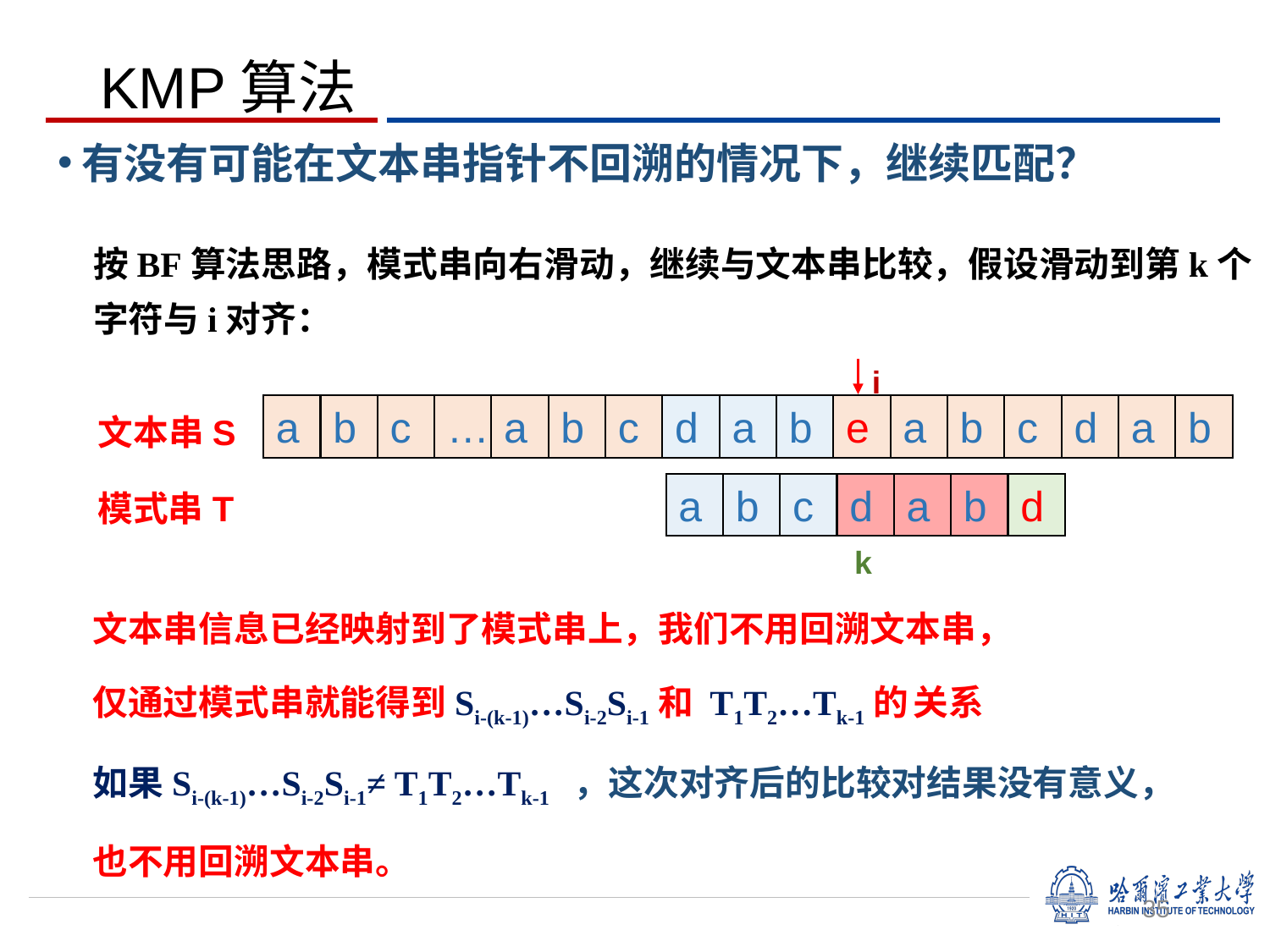

# KMP算法
有没有可能在文本串指针不回溯的情况下，继续匹配？

按BF算法思路，模式串向右滑动，继续与文本串比较，假设滑动到第k个字符与i对齐：

i
a
b
c
…
a
b
c
d
a
b
e
a
b
c
d
a
b
文本串S
a
b
c
d
a
b
d
模式串T
k
文本串信息已经映射到了模式串上，我们不用回溯文本串，
仅通过模式串就能得到Si-(k-1)…Si-2Si-1和 T1T2…Tk-1的 关系
如果Si-(k-1)…Si-2Si-1≠ T1T2…Tk-1   ，这次对齐后的比较对结果没有意义，
也不用回溯文本串。
35